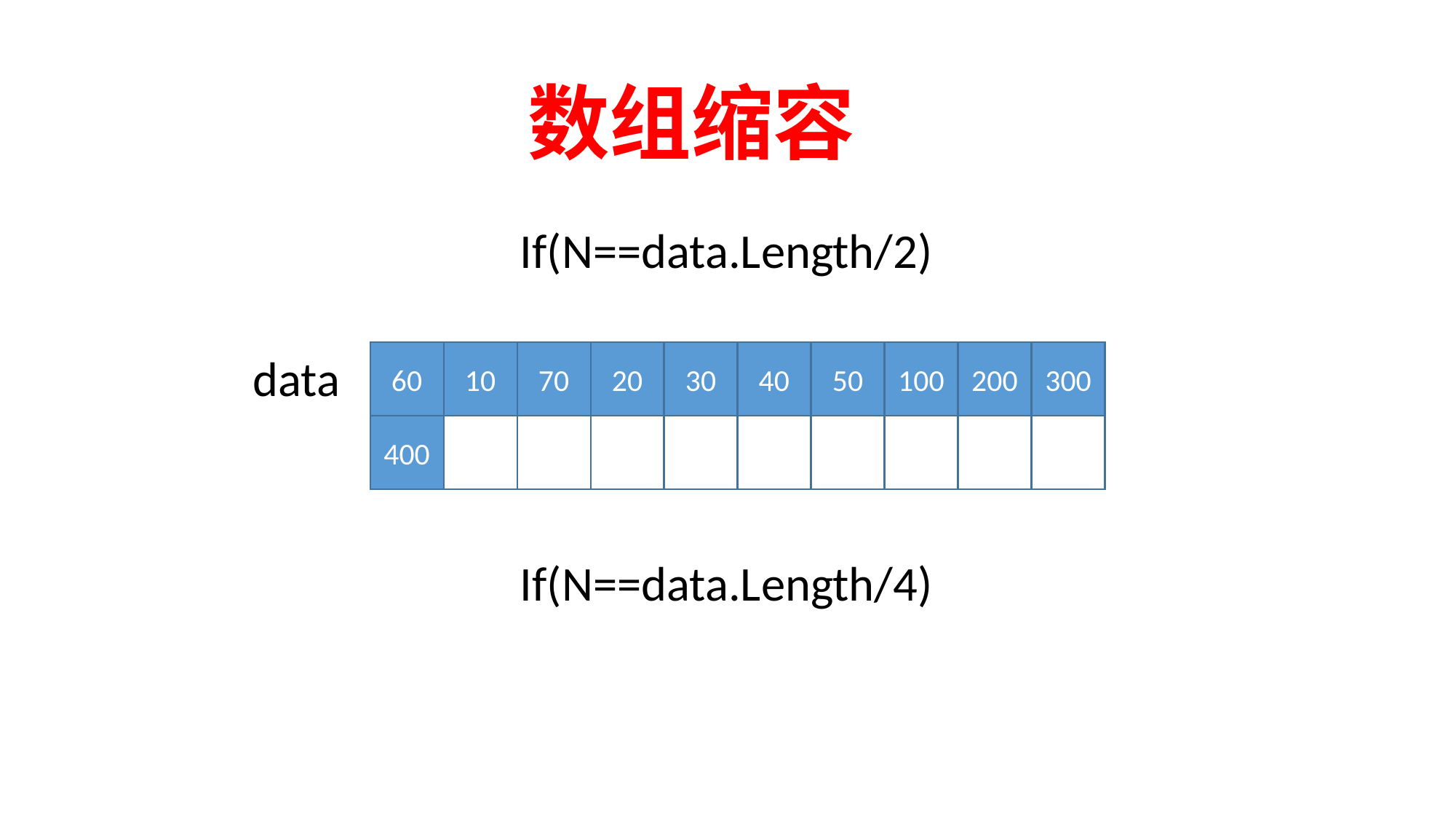

数组缩容
If(N==data.Length/2)
data
30
40
50

100

200

300

60
10
70
20
400

If(N==data.Length/4)